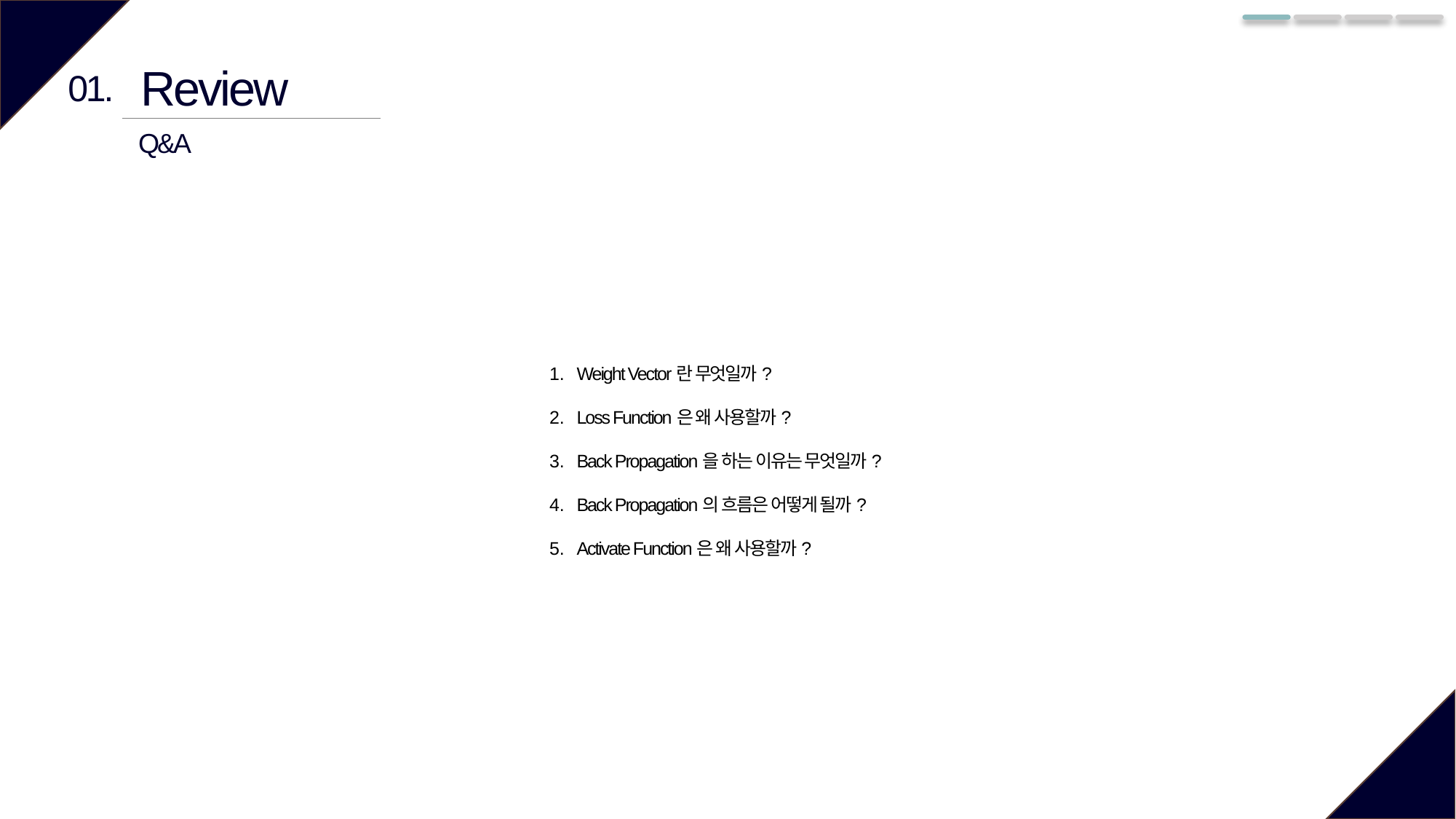

Review
01.
Q&A
Weight Vector란 무엇일까?
Loss Function은 왜 사용할까?
Back Propagation을 하는 이유는 무엇일까?
Back Propagation의 흐름은 어떻게 될까?
Activate Function은 왜 사용할까?